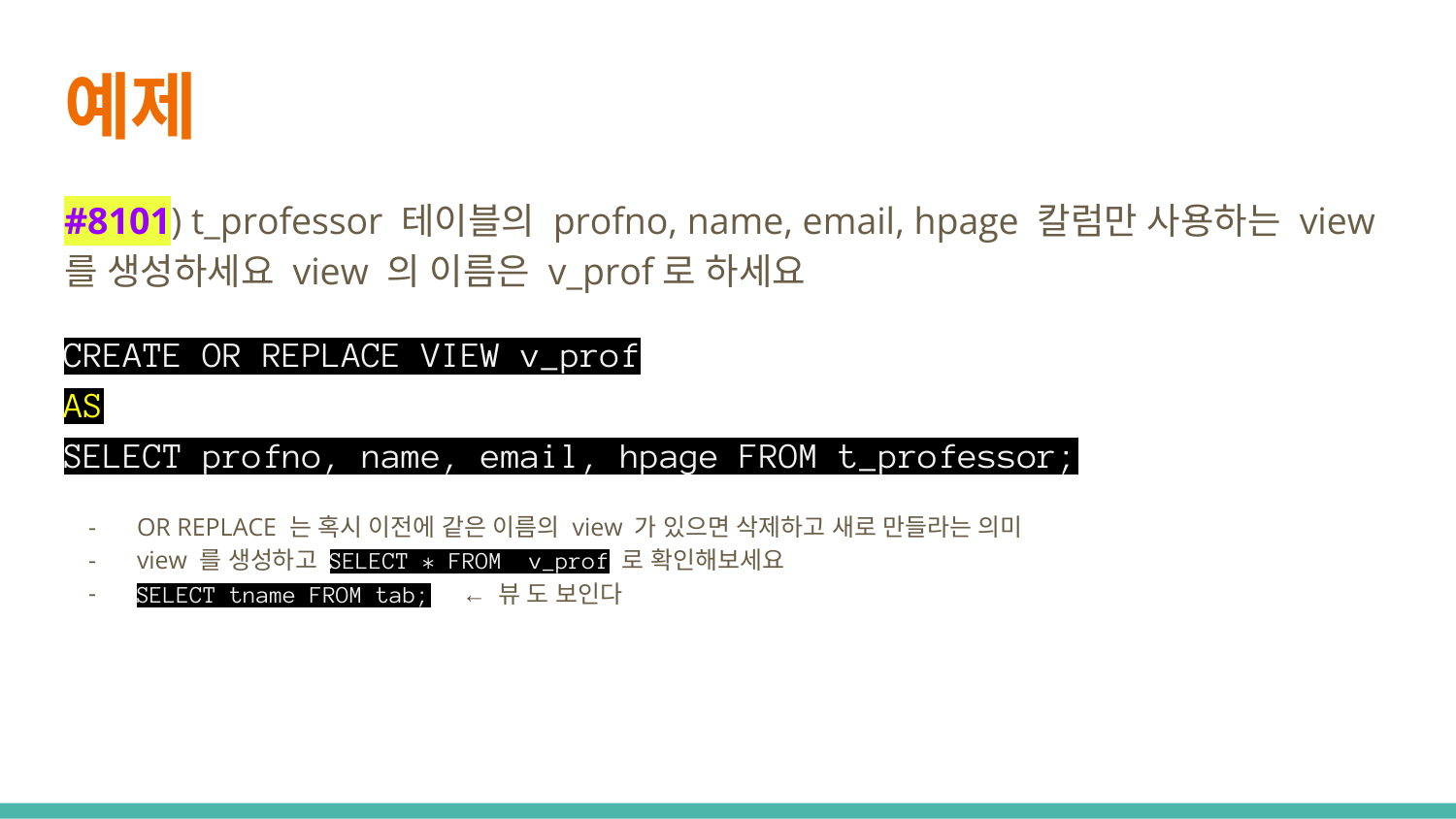

# 예제
#8101) t_professor 테이블의 profno, name, email, hpage 칼럼만 사용하는 view를 생성하세요 view 의 이름은 v_prof로 하세요
CREATE OR REPLACE VIEW v_prof
AS
SELECT profno, name, email, hpage FROM t_professor;
OR REPLACE 는 혹시 이전에 같은 이름의 view 가 있으면 삭제하고 새로 만들라는 의미
view 를 생성하고 SELECT * FROM  v_prof 로 확인해보세요
SELECT tname FROM tab;     ← 뷰 도 보인다